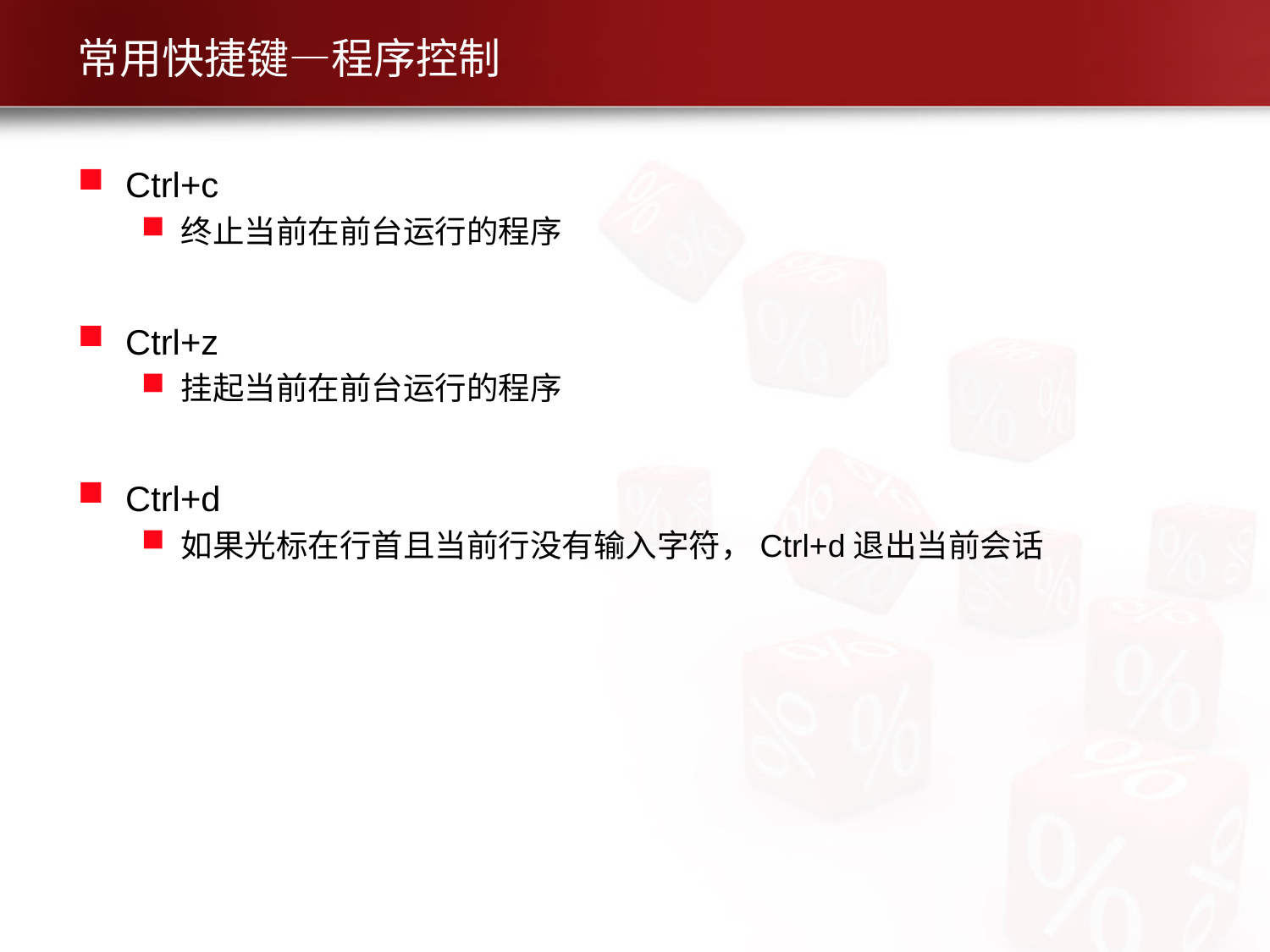

# 常用快捷键—程序控制
Ctrl+c
终止当前在前台运行的程序

Ctrl+z
挂起当前在前台运行的程序

Ctrl+d
如果光标在行首且当前行没有输入字符，Ctrl+d退出当前会话